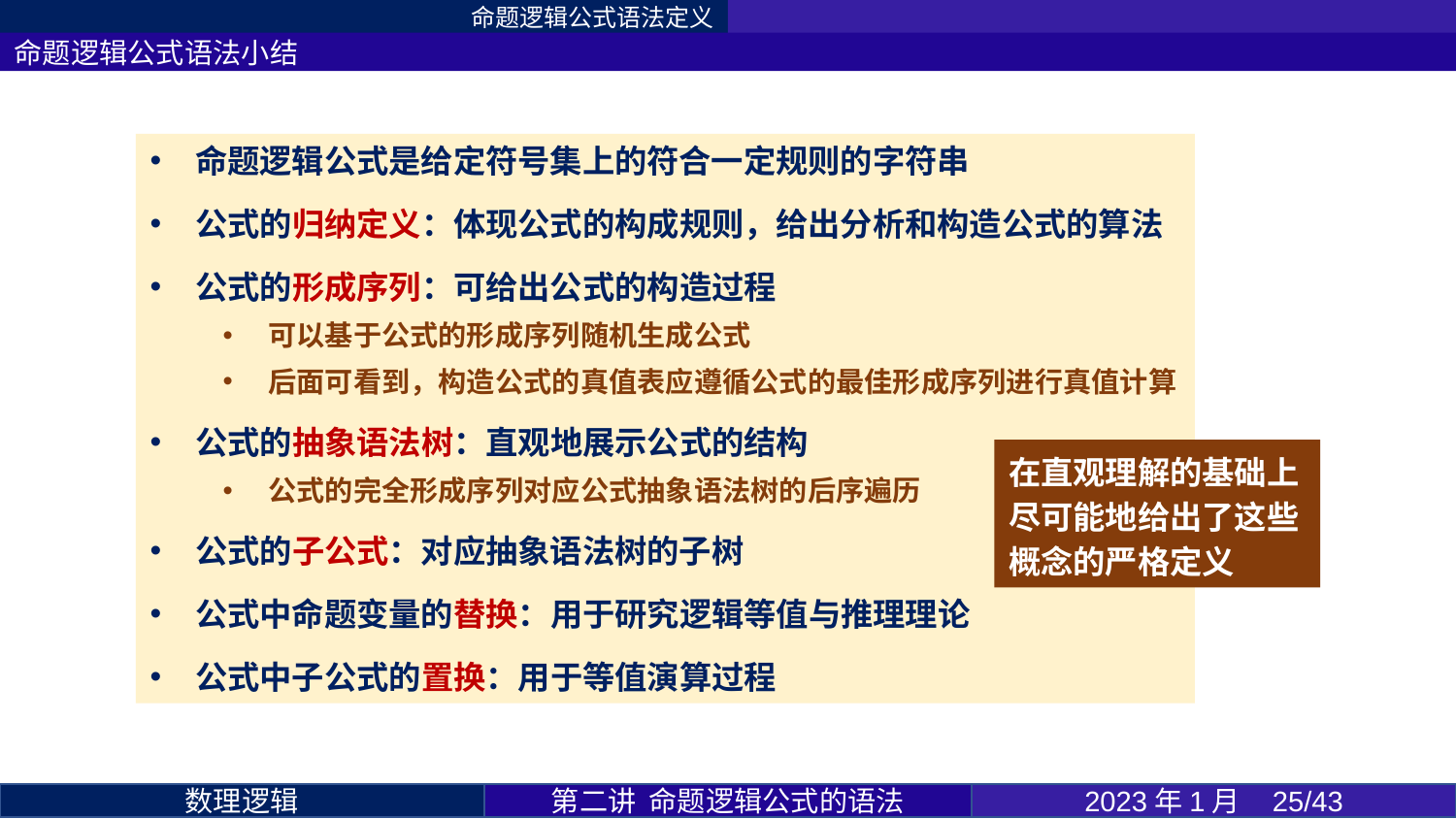

命题逻辑公式语法定义
命题逻辑公式语法小结
命题逻辑公式是给定符号集上的符合一定规则的字符串
公式的归纳定义：体现公式的构成规则，给出分析和构造公式的算法
公式的形成序列：可给出公式的构造过程
可以基于公式的形成序列随机生成公式
后面可看到，构造公式的真值表应遵循公式的最佳形成序列进行真值计算
公式的抽象语法树：直观地展示公式的结构
公式的完全形成序列对应公式抽象语法树的后序遍历
公式的子公式：对应抽象语法树的子树
公式中命题变量的替换：用于研究逻辑等值与推理理论
公式中子公式的置换：用于等值演算过程
在直观理解的基础上尽可能地给出了这些概念的严格定义
第二讲  命题逻辑公式的语法
2023年1月    25/43
数理逻辑